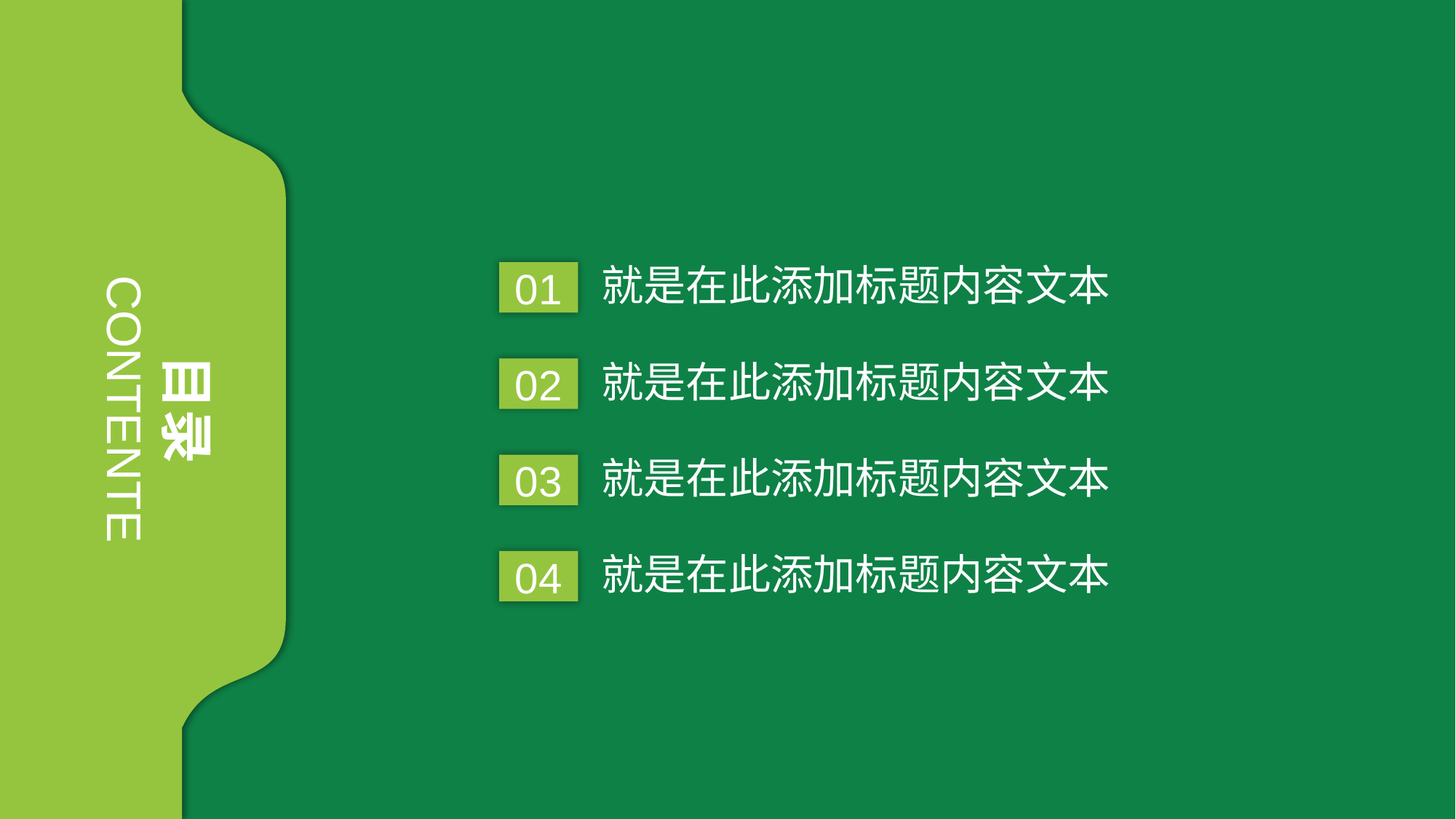

就是在此添加标题内容文本
01

目录
CONTENTE
就是在此添加标题内容文本
02
就是在此添加标题内容文本
03
就是在此添加标题内容文本
04